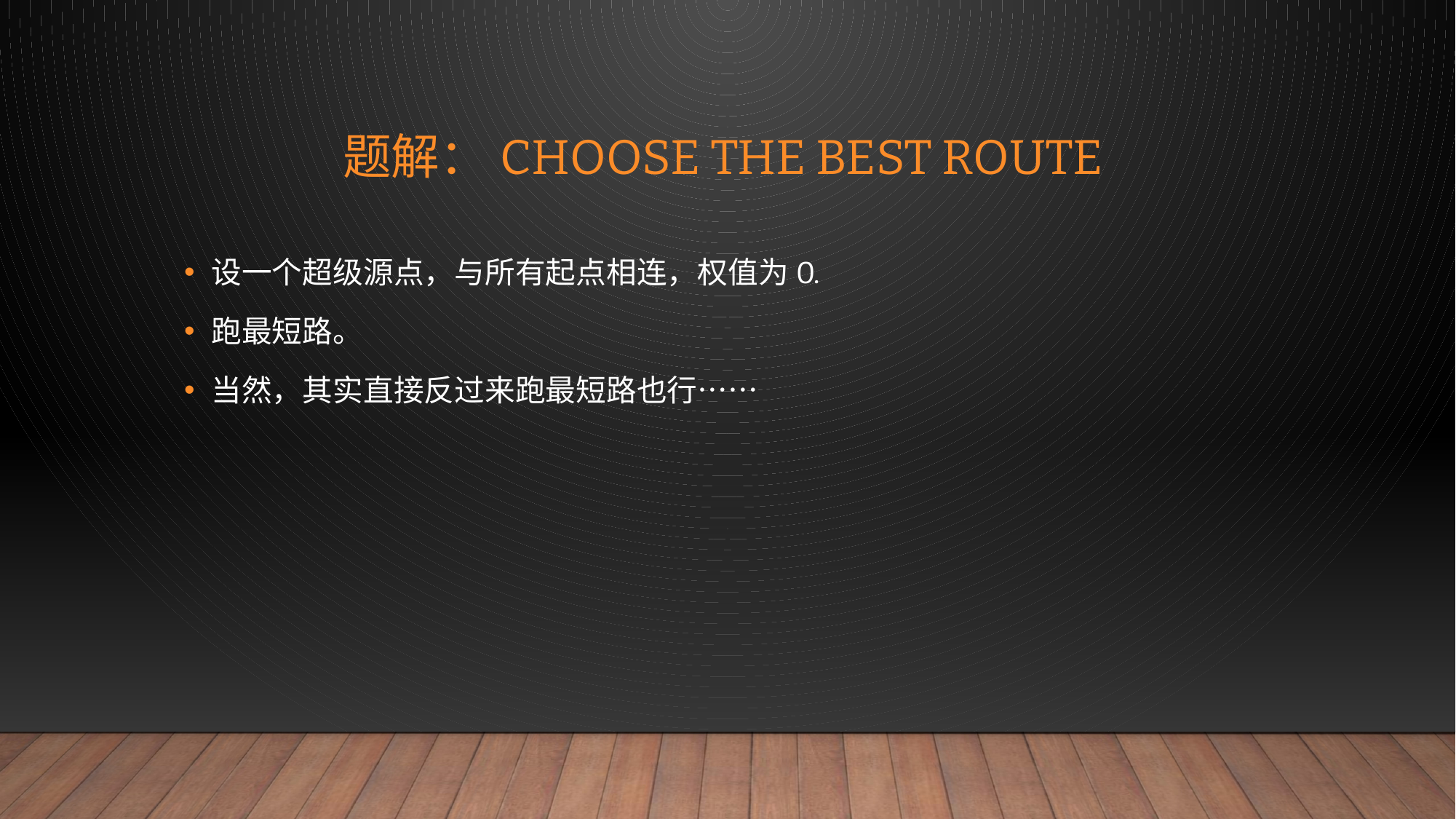

# 题解：Choose the best route
设一个超级源点，与所有起点相连，权值为0.
跑最短路。
当然，其实直接反过来跑最短路也行……